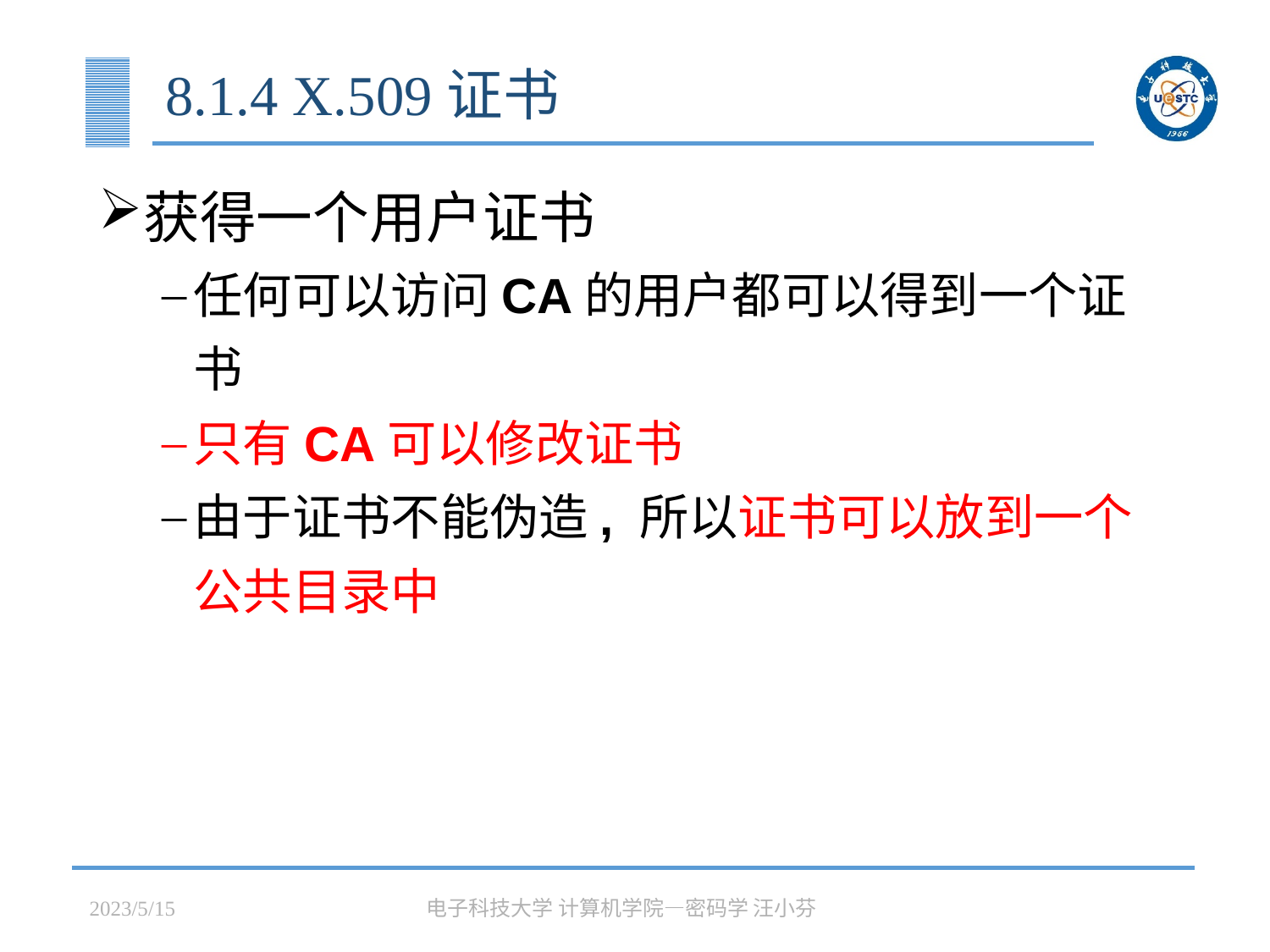

# 8.1.4 X.509证书
获得一个用户证书
任何可以访问CA的用户都可以得到一个证书
只有CA可以修改证书
由于证书不能伪造, 所以证书可以放到一个公共目录中
2023/5/15
电子科技大学 计算机学院—密码学 汪小芬